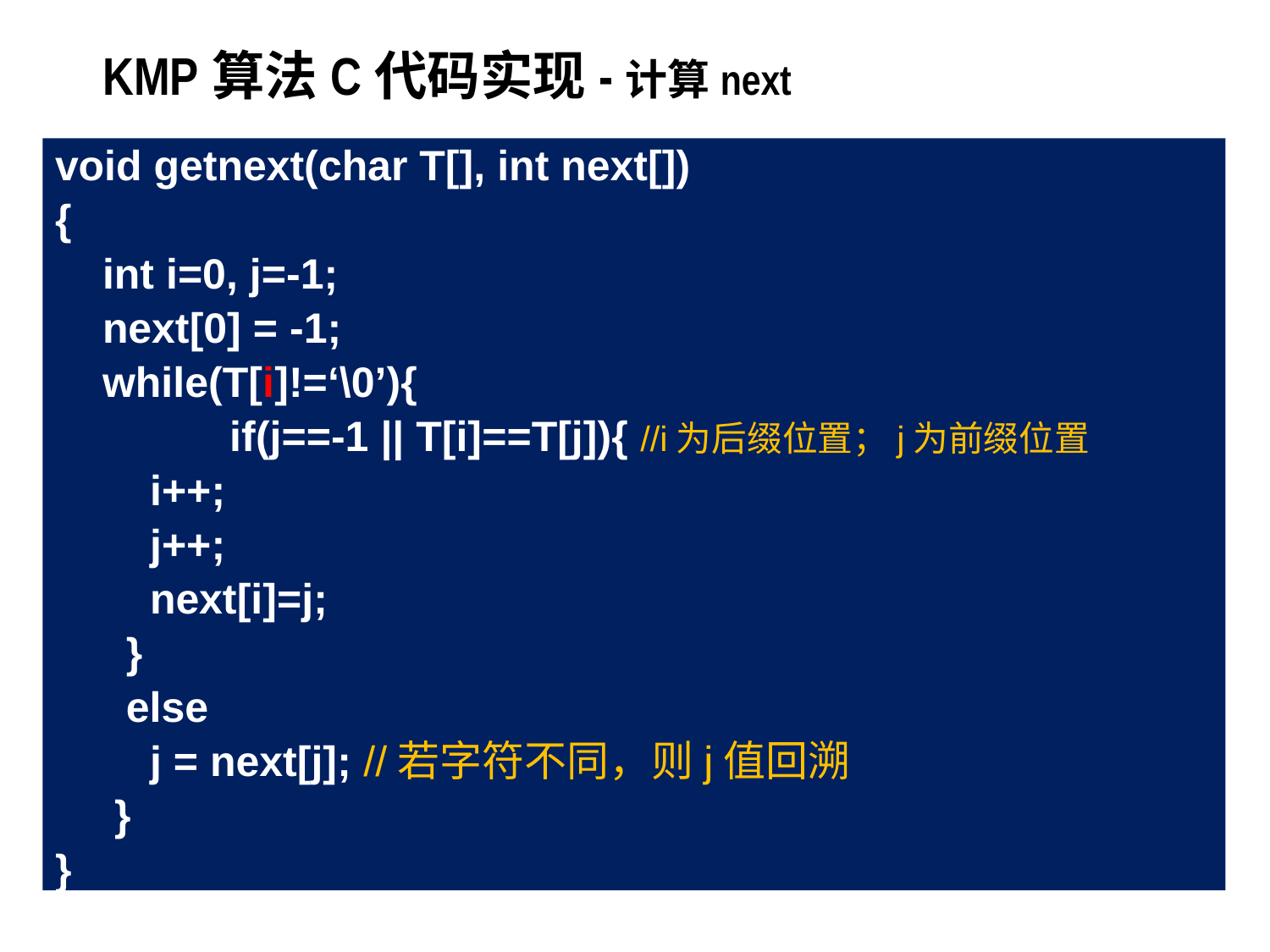

# KMP算法C代码实现-计算next
void getnext(char T[], int next[])
{
    int i=0, j=-1;
    next[0] = -1;
    while(T[i]!=‘\0’){
		if(j==-1 || T[i]==T[j]){ //i为后缀位置；j为前缀位置
        i++;
        j++;
        next[i]=j;
      }
      else
        j = next[j]; //若字符不同，则j值回溯
	 }
}

93